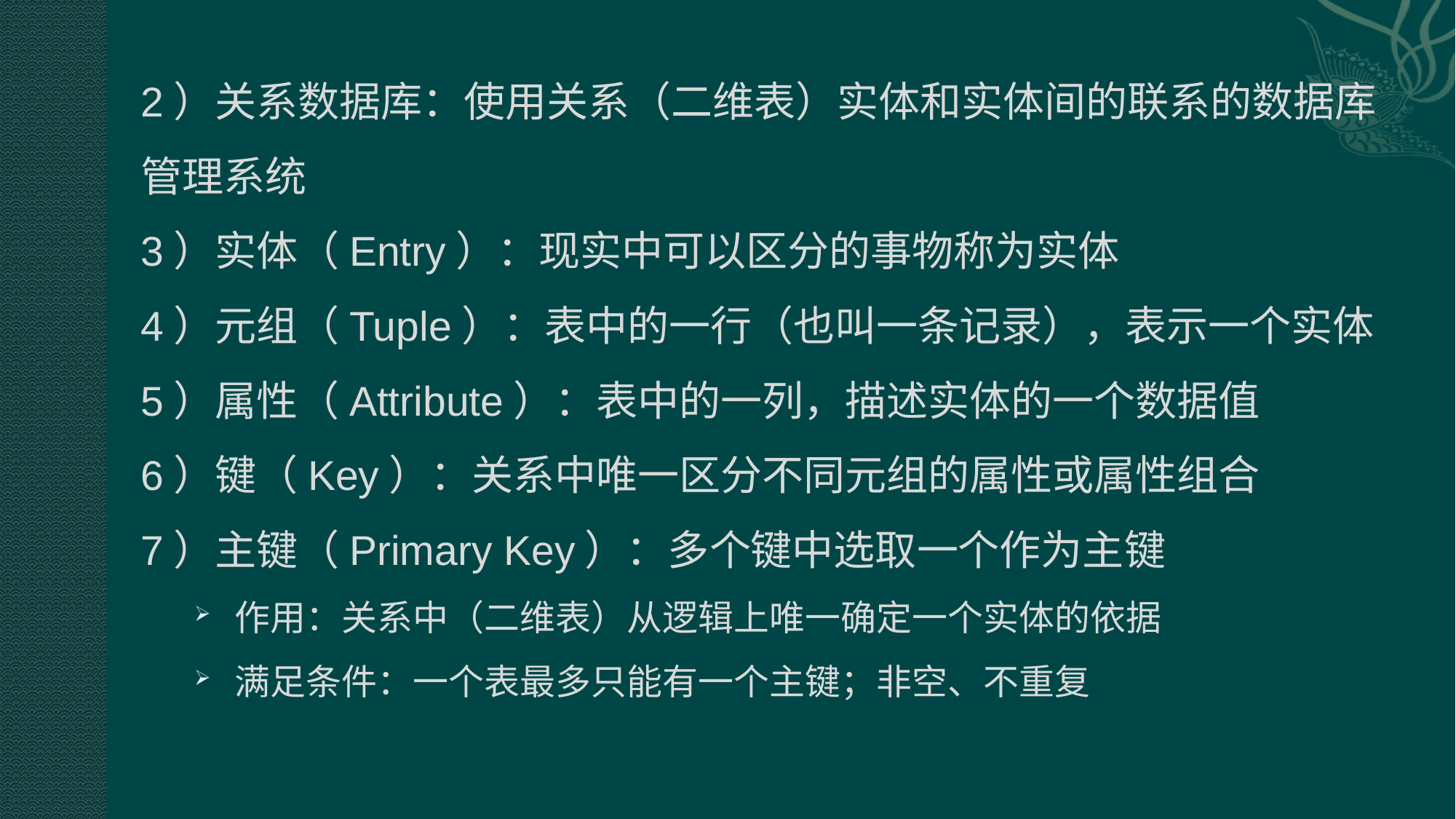

2）关系数据库：使用关系（二维表）实体和实体间的联系的数据库管理系统
3）实体（Entry）：现实中可以区分的事物称为实体
4）元组（Tuple）：表中的一行（也叫一条记录），表示一个实体
5）属性（Attribute）：表中的一列，描述实体的一个数据值
6）键（Key）：关系中唯一区分不同元组的属性或属性组合
7）主键（Primary Key）：多个键中选取一个作为主键
作用：关系中（二维表）从逻辑上唯一确定一个实体的依据
满足条件：一个表最多只能有一个主键；非空、不重复